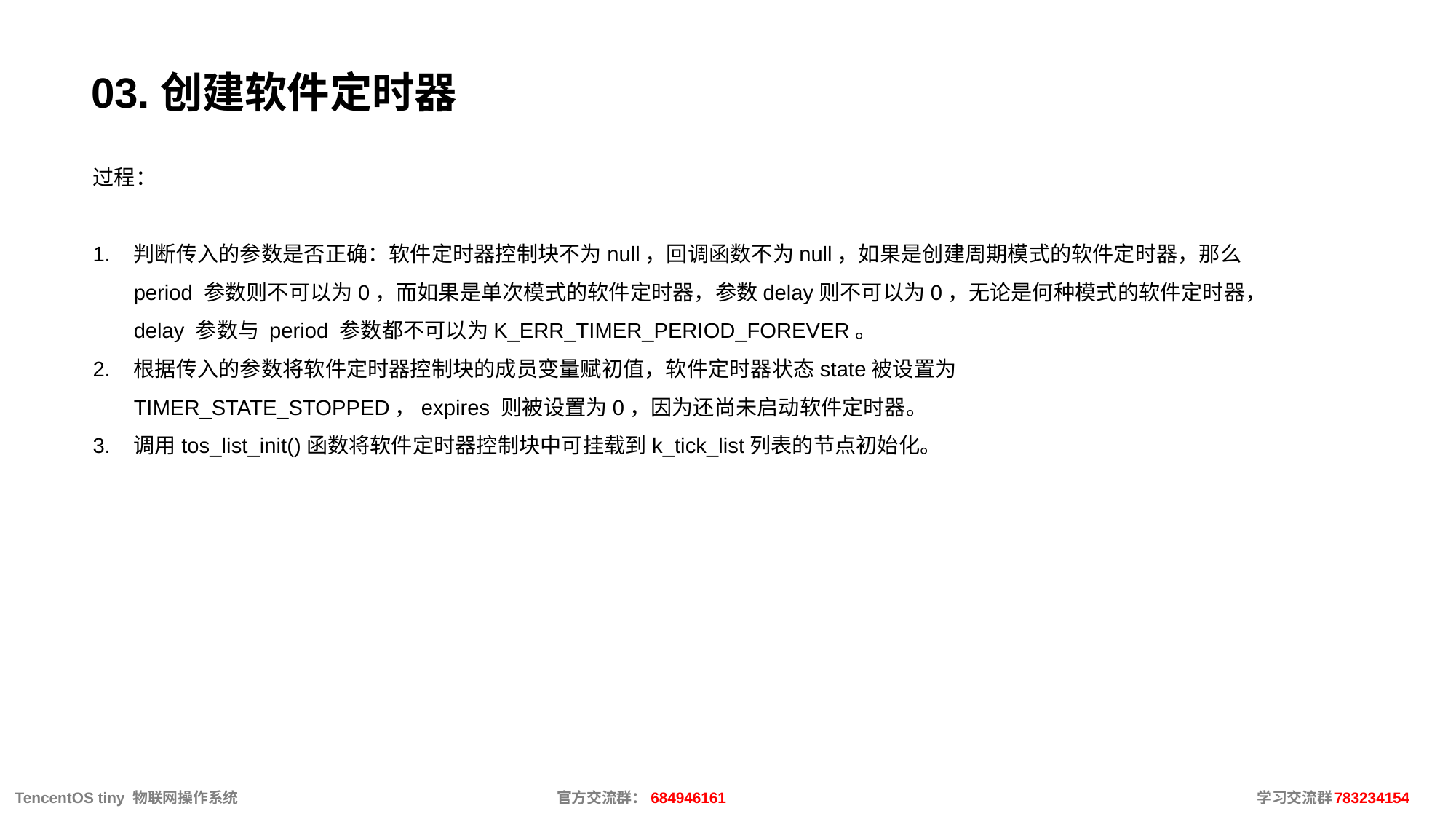

# 03.创建软件定时器
过程：

判断传入的参数是否正确：软件定时器控制块不为null，回调函数不为null，如果是创建周期模式的软件定时器，那么 period 参数则不可以为0，而如果是单次模式的软件定时器，参数delay则不可以为0，无论是何种模式的软件定时器，delay 参数与 period 参数都不可以为K_ERR_TIMER_PERIOD_FOREVER。
根据传入的参数将软件定时器控制块的成员变量赋初值，软件定时器状态state被设置为TIMER_STATE_STOPPED，expires 则被设置为0，因为还尚未启动软件定时器。
调用tos_list_init()函数将软件定时器控制块中可挂载到k_tick_list列表的节点初始化。

 TencentOS tiny 物联网操作系统			官方交流群：684946161					          学习交流群：783234154